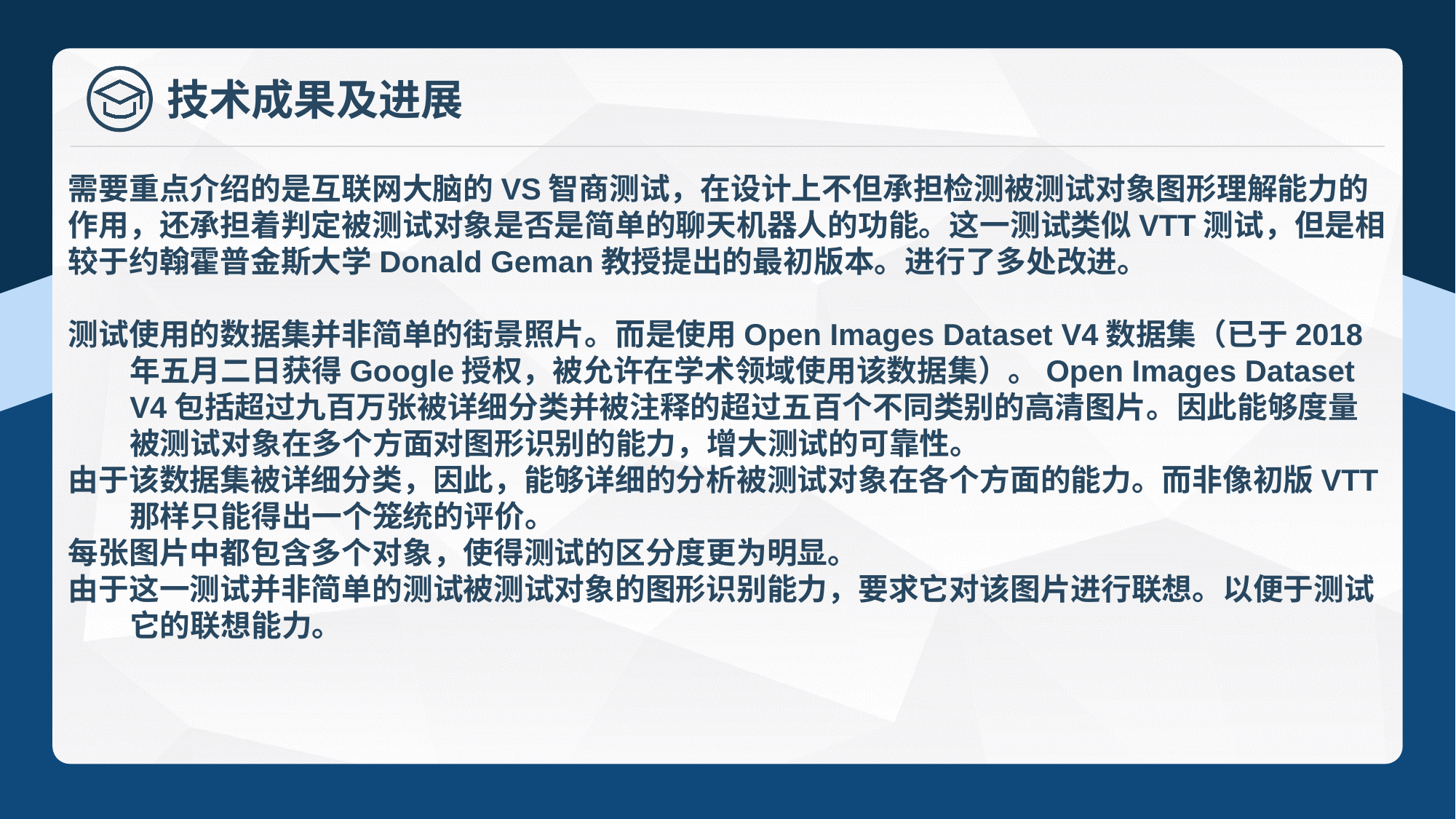

需要重点介绍的是互联网大脑的VS智商测试，在设计上不但承担检测被测试对象图形理解能力的作用，还承担着判定被测试对象是否是简单的聊天机器人的功能。这一测试类似VTT测试，但是相较于约翰霍普金斯大学Donald Geman教授提出的最初版本。进行了多处改进。

测试使用的数据集并非简单的街景照片。而是使用Open Images Dataset V4数据集（已于2018年五月二日获得Google授权，被允许在学术领域使用该数据集）。Open Images Dataset V4包括超过九百万张被详细分类并被注释的超过五百个不同类别的高清图片。因此能够度量被测试对象在多个方面对图形识别的能力，增大测试的可靠性。
由于该数据集被详细分类，因此，能够详细的分析被测试对象在各个方面的能力。而非像初版VTT那样只能得出一个笼统的评价。
每张图片中都包含多个对象，使得测试的区分度更为明显。
由于这一测试并非简单的测试被测试对象的图形识别能力，要求它对该图片进行联想。以便于测试它的联想能力。
技术成果及进展